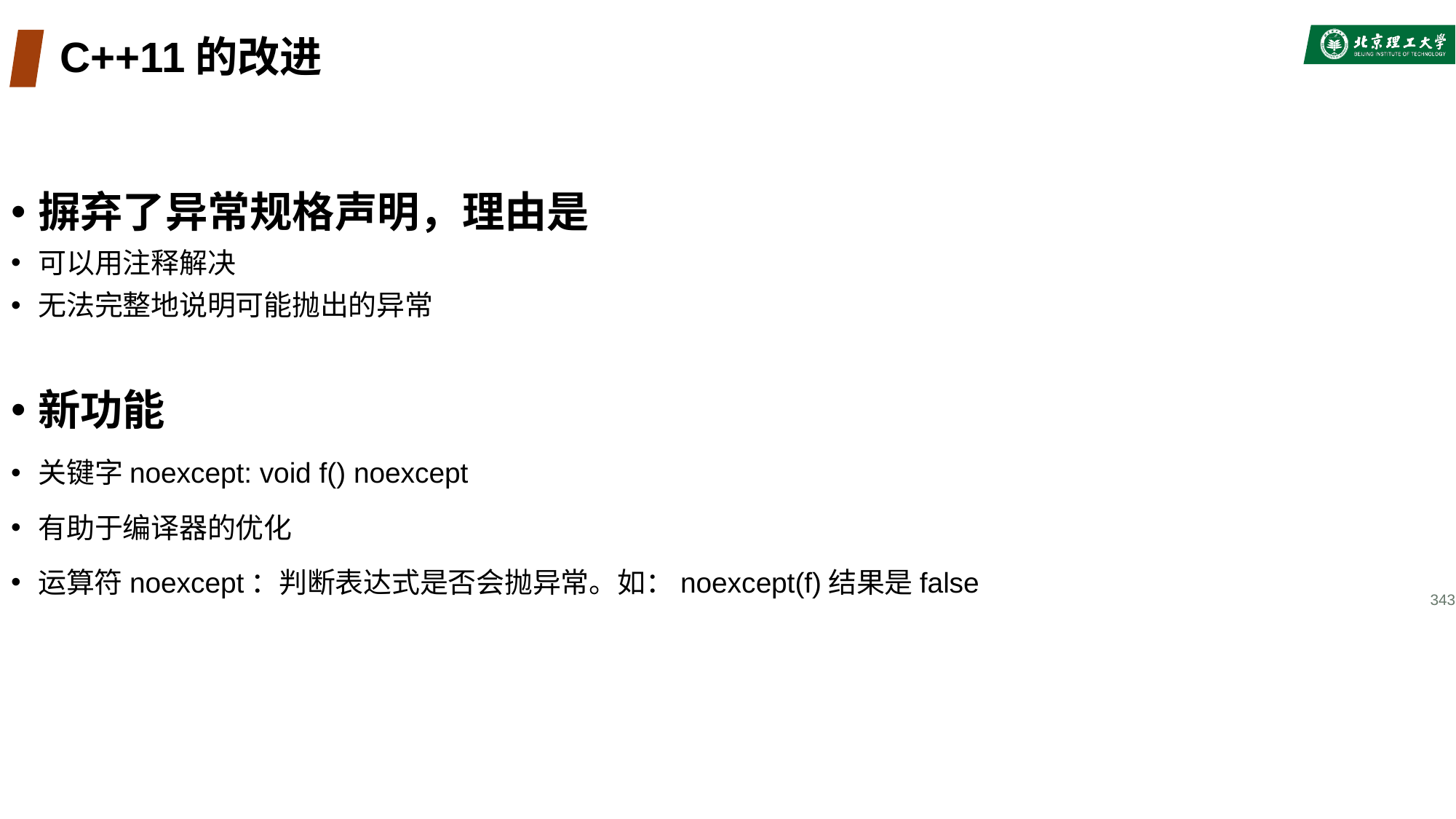

# C++11的改进
摒弃了异常规格声明，理由是
可以用注释解决
无法完整地说明可能抛出的异常

新功能
关键字noexcept: void f() noexcept
有助于编译器的优化
运算符noexcept：判断表达式是否会抛异常。如：noexcept(f)结果是false
343